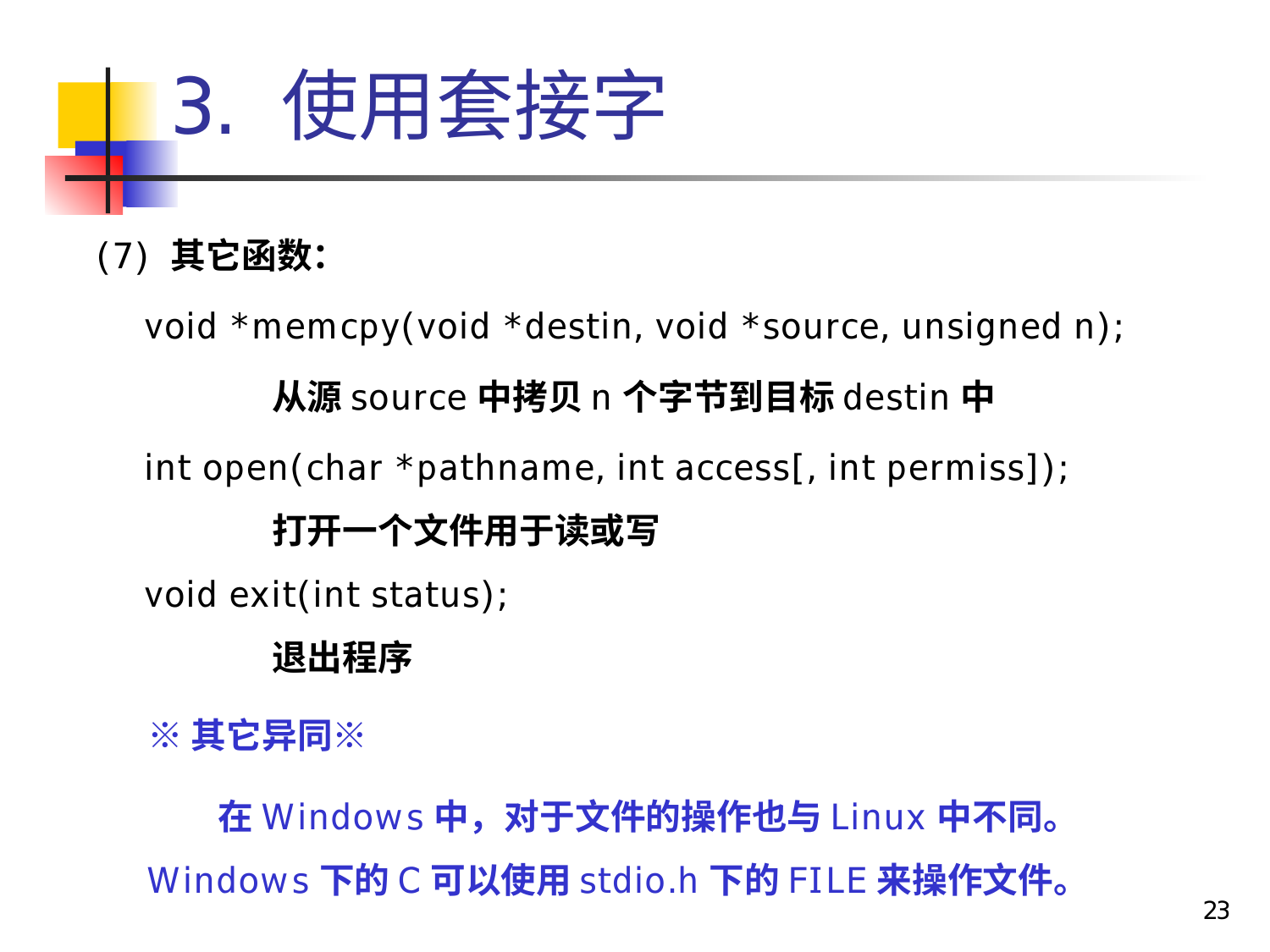

# 3. 使用套接字
(7) 其它函数：
	void *memcpy(void *destin, void *source, unsigned n);
		从源source中拷贝n个字节到目标destin中
	int open(char *pathname, int access[, int permiss]);
	打开一个文件用于读或写
void exit(int status);
	退出程序
※其它异同※
　　在Windows中，对于文件的操作也与Linux中不同。Windows下的C可以使用stdio.h下的FILE来操作文件。
23